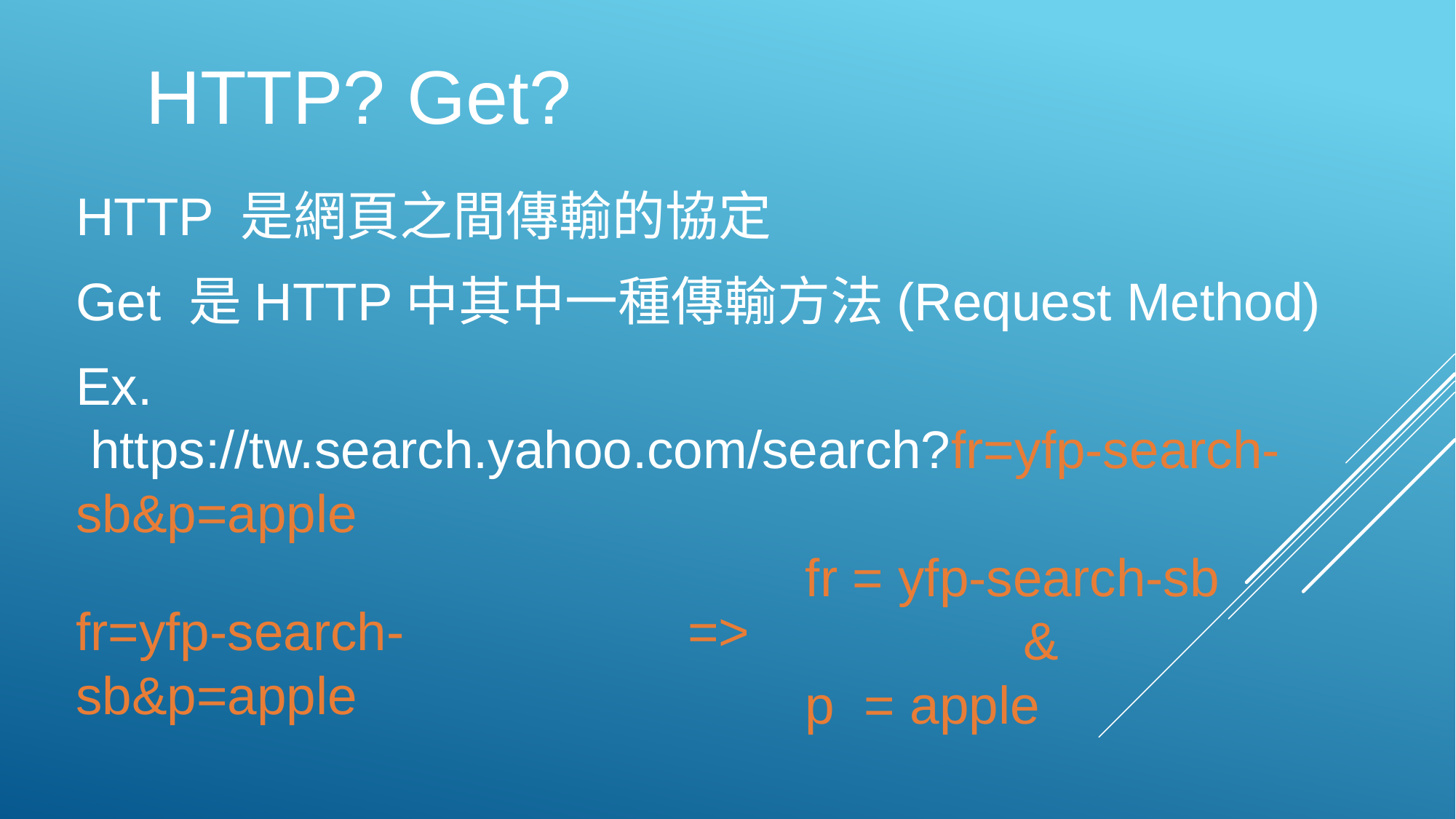

HTTP? Get?
HTTP 是網頁之間傳輸的協定
Get 是HTTP中其中一種傳輸方法(Request Method)
Ex.
 https://tw.search.yahoo.com/search?fr=yfp-search-sb&p=apple
fr = yfp-search-sb
		&
p  = apple
fr=yfp-search-sb&p=apple
=>